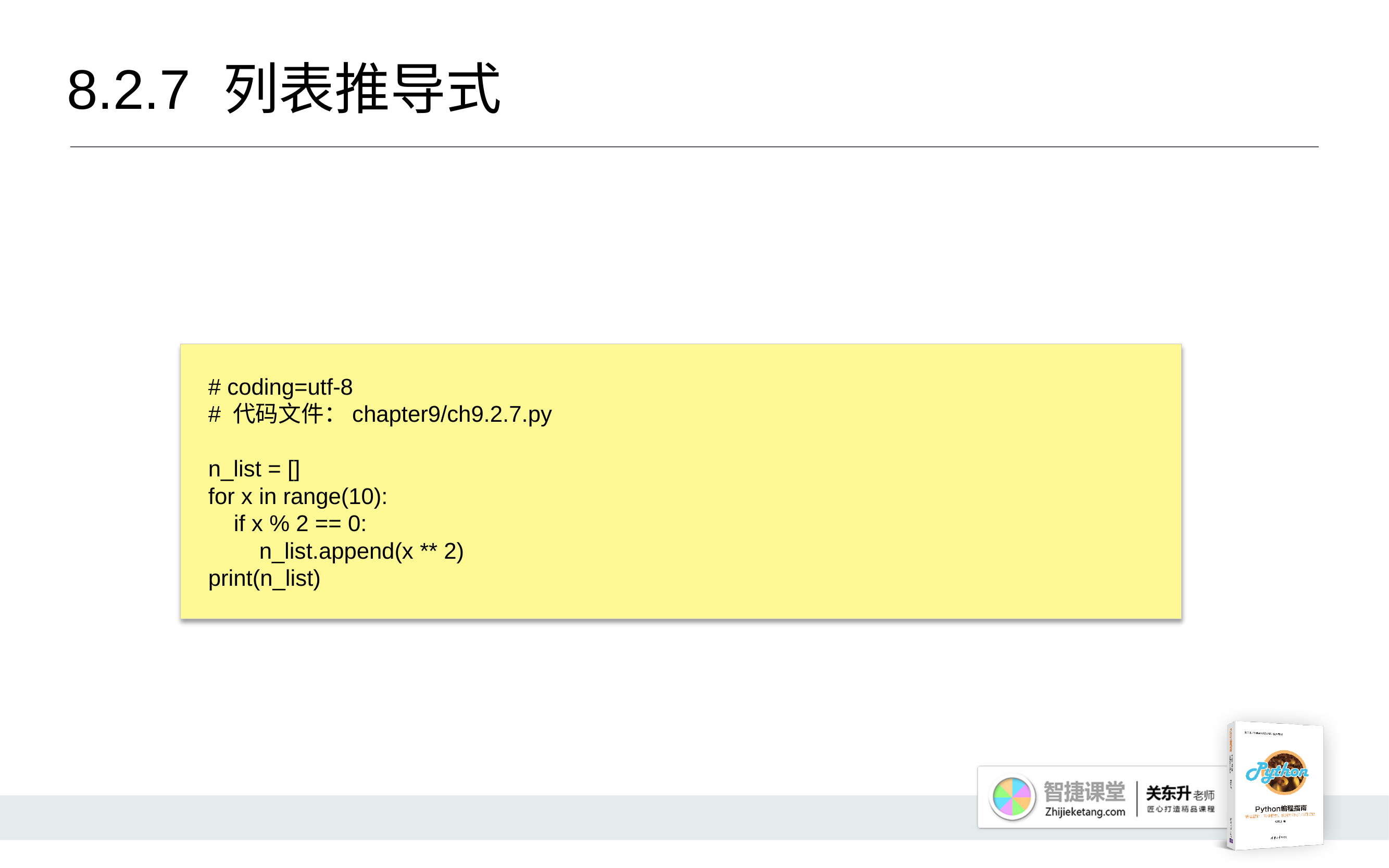

# 8.2.7 	列表推导式
# coding=utf-8
# 代码文件：chapter9/ch9.2.7.py

n_list = []
for x in range(10):
    if x % 2 == 0:
        n_list.append(x ** 2)
print(n_list)